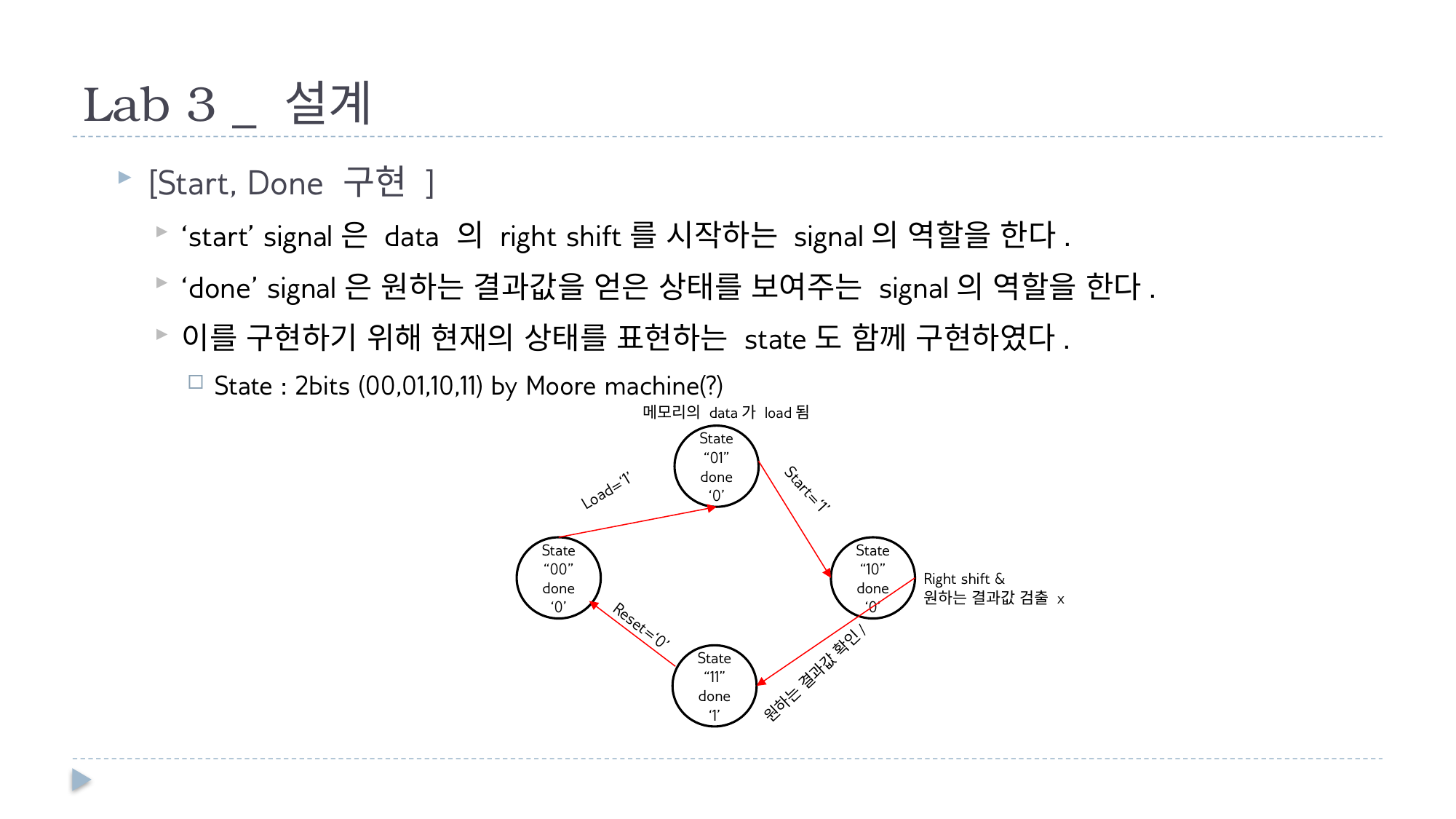

# Lab 3 _ 설계
[Start, Done 구현 ]
‘start’ signal은 data 의 right shift를 시작하는 signal의 역할을 한다.
‘done’ signal은 원하는 결과값을 얻은 상태를 보여주는 signal의 역할을 한다.
이를 구현하기 위해 현재의 상태를 표현하는 state도 함께 구현하였다.
State : 2bits (00,01,10,11) by Moore machine(?)

메모리의 data가 load됨
State
“01”
done
‘0’
Load=‘1’
Start=‘1’
State
“00”
done
‘0’
State
“10”
done
‘0’
Right shift &
원하는 결과값 검출 x
Reset=‘0’
State
“11”
done
‘1’
원하는 결과값 확인/